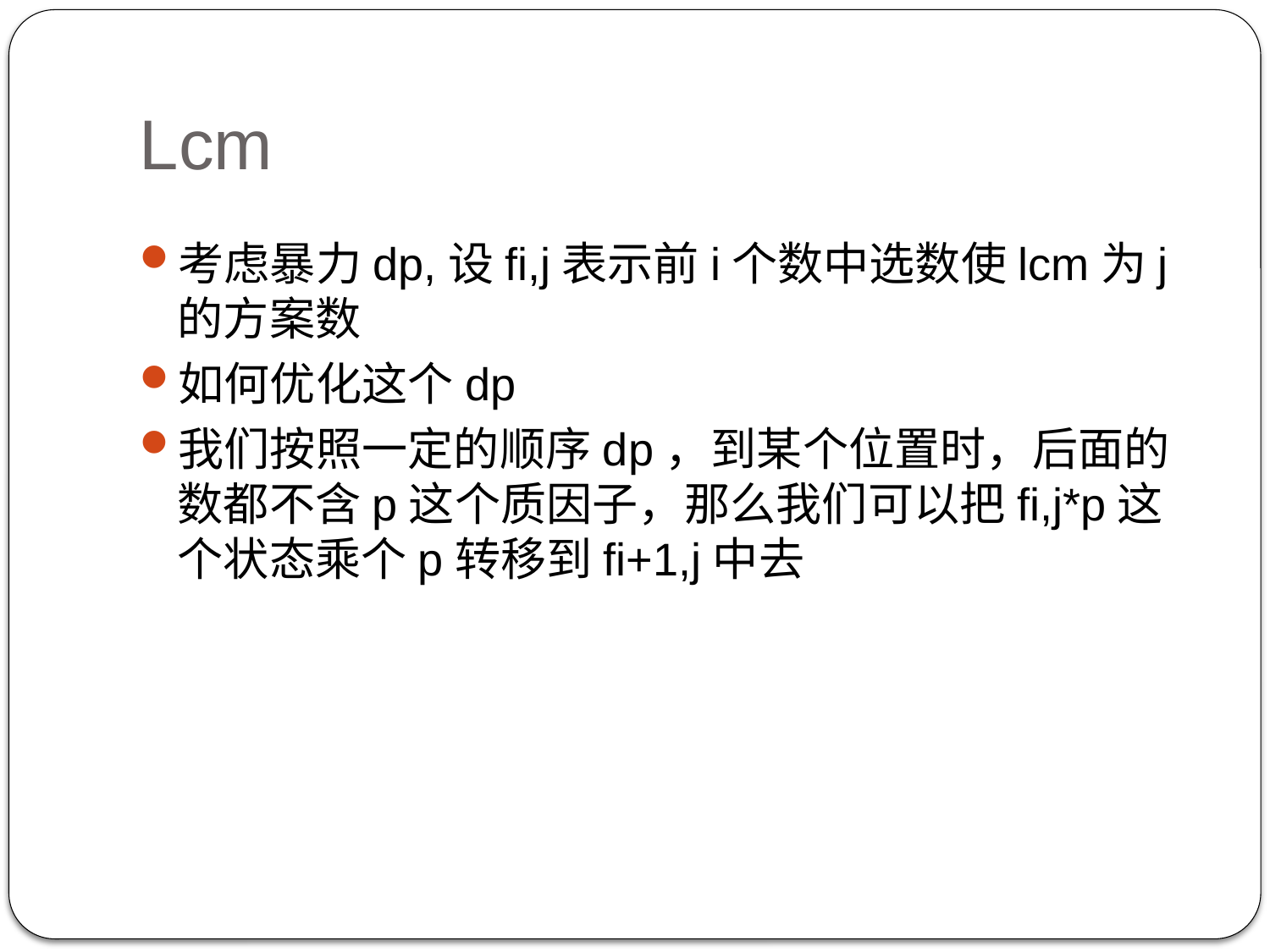

# Lcm
考虑暴力dp,设fi,j表示前i个数中选数使lcm为j的方案数
如何优化这个dp
我们按照一定的顺序dp，到某个位置时，后面的数都不含p这个质因子，那么我们可以把fi,j*p这个状态乘个p转移到fi+1,j中去